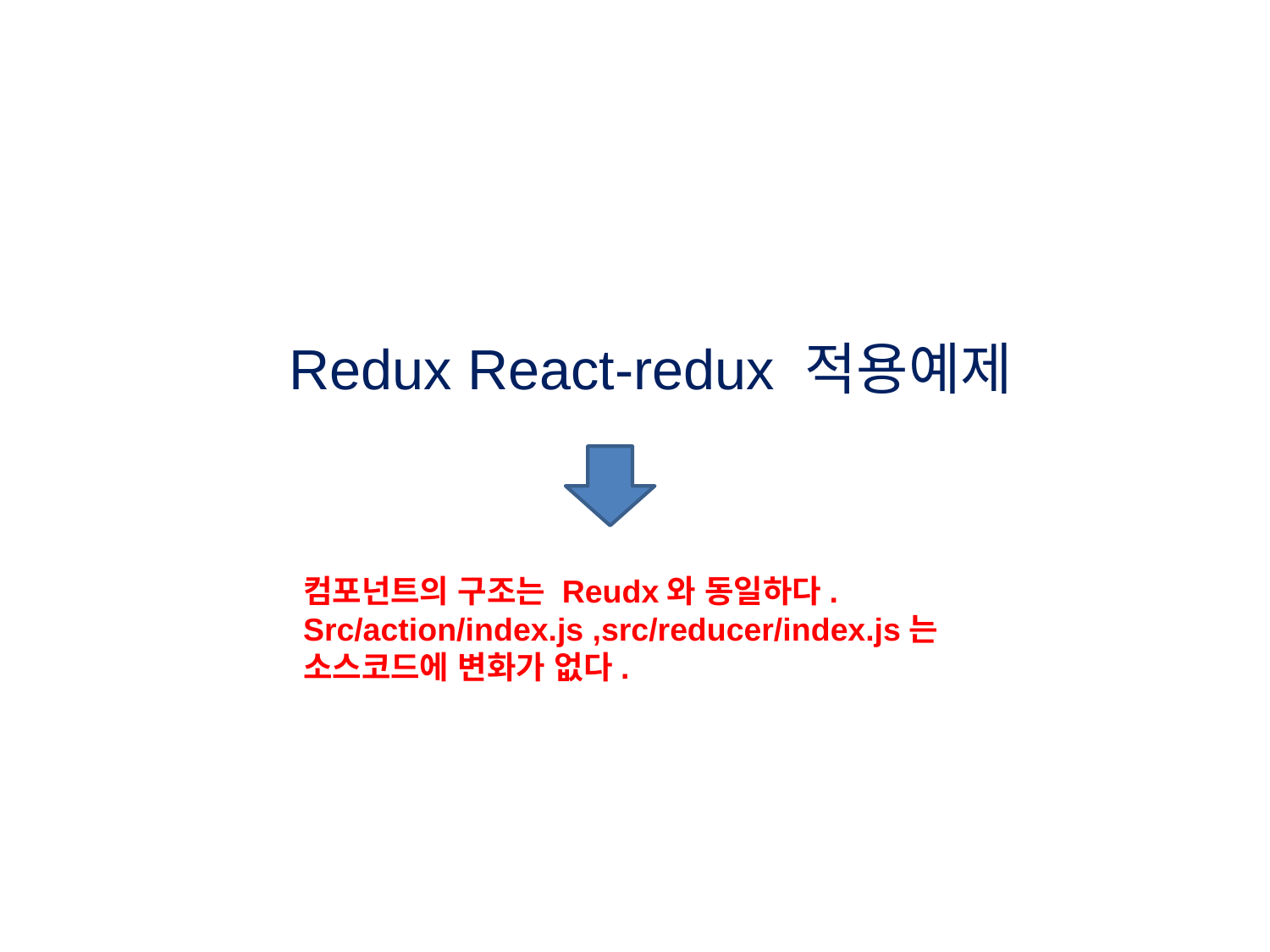

# Redux React-redux 적용예제

컴포넌트의 구조는 Reudx와 동일하다.
Src/action/index.js ,src/reducer/index.js는
소스코드에 변화가 없다.